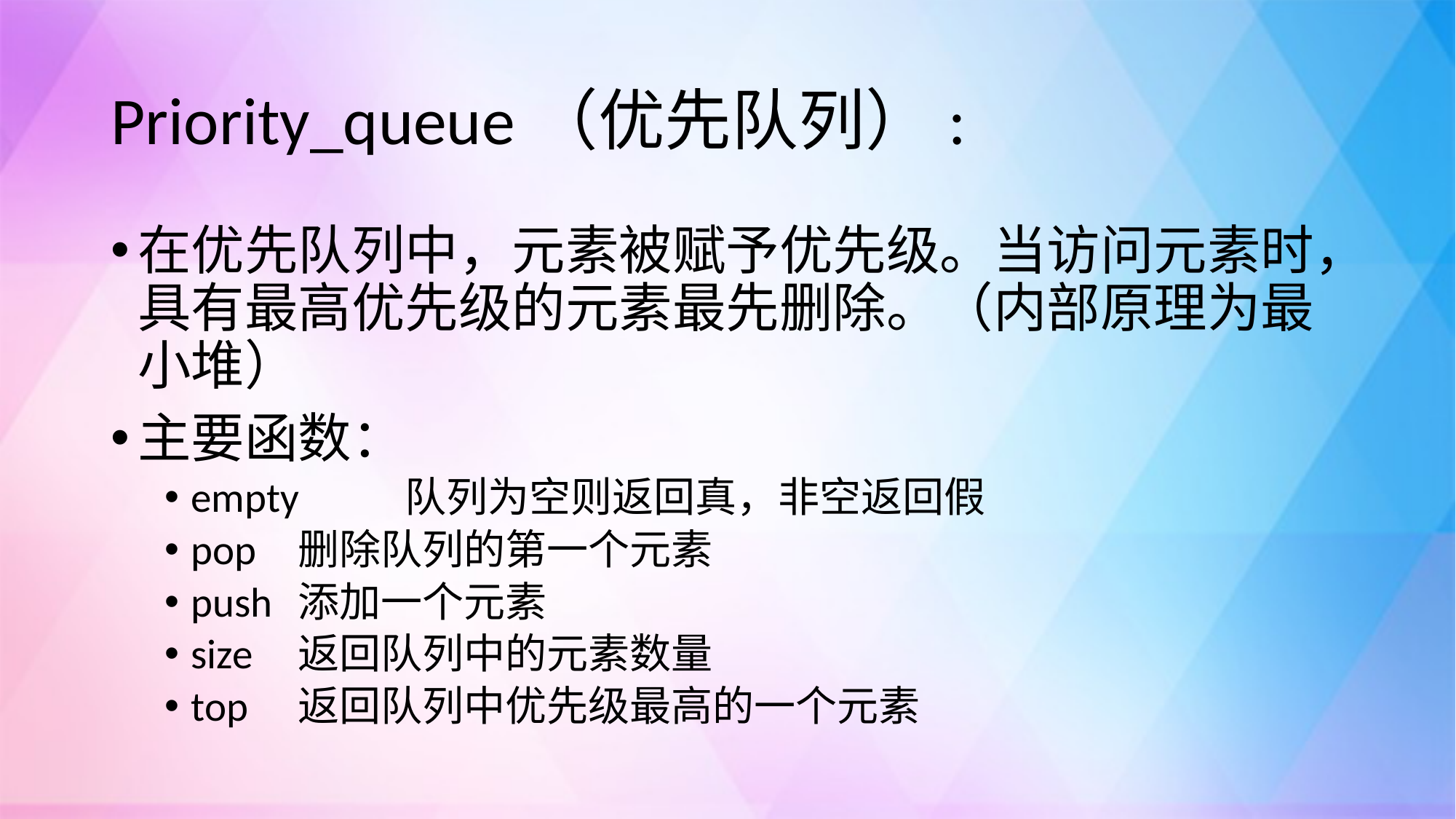

# Priority_queue（优先队列）:
在优先队列中，元素被赋予优先级。当访问元素时，具有最高优先级的元素最先删除。（内部原理为最小堆）
主要函数：
empty		队列为空则返回真，非空返回假
pop		删除队列的第一个元素
push		添加一个元素
size		返回队列中的元素数量
top		返回队列中优先级最高的一个元素